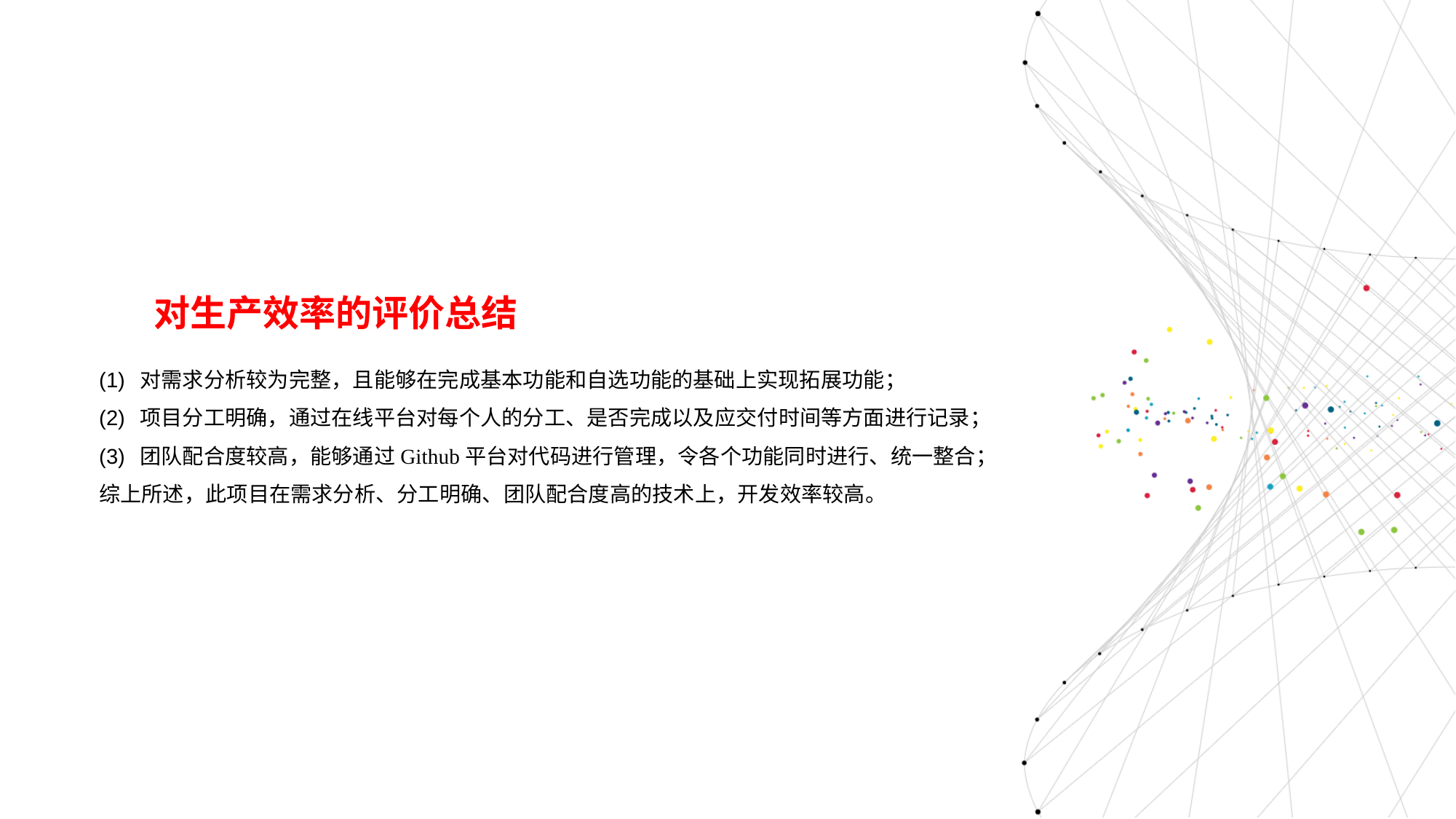

对生产效率的评价总结
对需求分析较为完整，且能够在完成基本功能和自选功能的基础上实现拓展功能；
项目分工明确，通过在线平台对每个人的分工、是否完成以及应交付时间等方面进行记录；
团队配合度较高，能够通过Github平台对代码进行管理，令各个功能同时进行、统一整合；
综上所述，此项目在需求分析、分工明确、团队配合度高的技术上，开发效率较高。